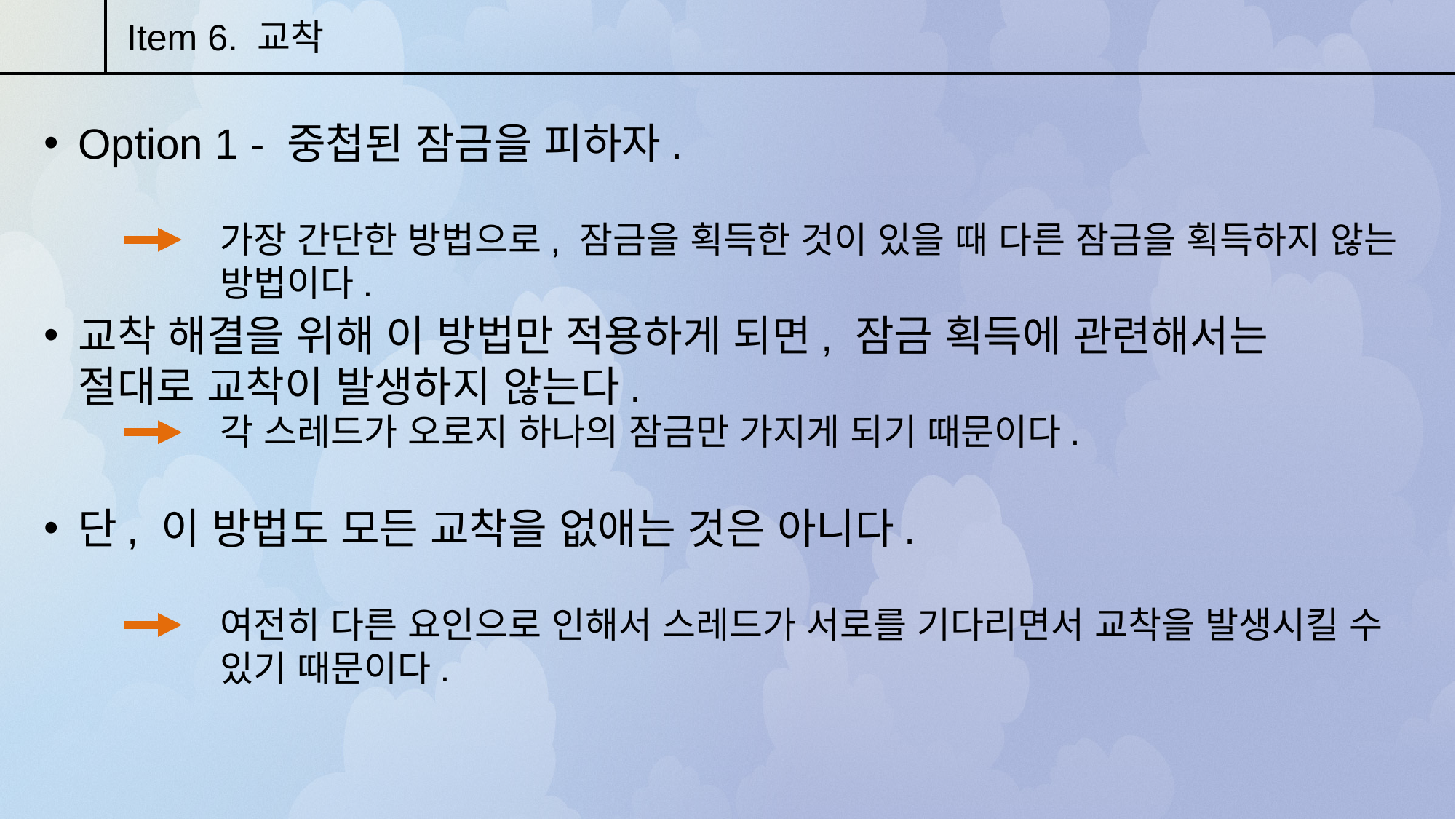

Item 6. 교착
Option 1 - 중첩된 잠금을 피하자.
가장 간단한 방법으로, 잠금을 획득한 것이 있을 때 다른 잠금을 획득하지 않는 방법이다.
교착 해결을 위해 이 방법만 적용하게 되면, 잠금 획득에 관련해서는 절대로 교착이 발생하지 않는다.
각 스레드가 오로지 하나의 잠금만 가지게 되기 때문이다.
단, 이 방법도 모든 교착을 없애는 것은 아니다.
여전히 다른 요인으로 인해서 스레드가 서로를 기다리면서 교착을 발생시킬 수 있기 때문이다.